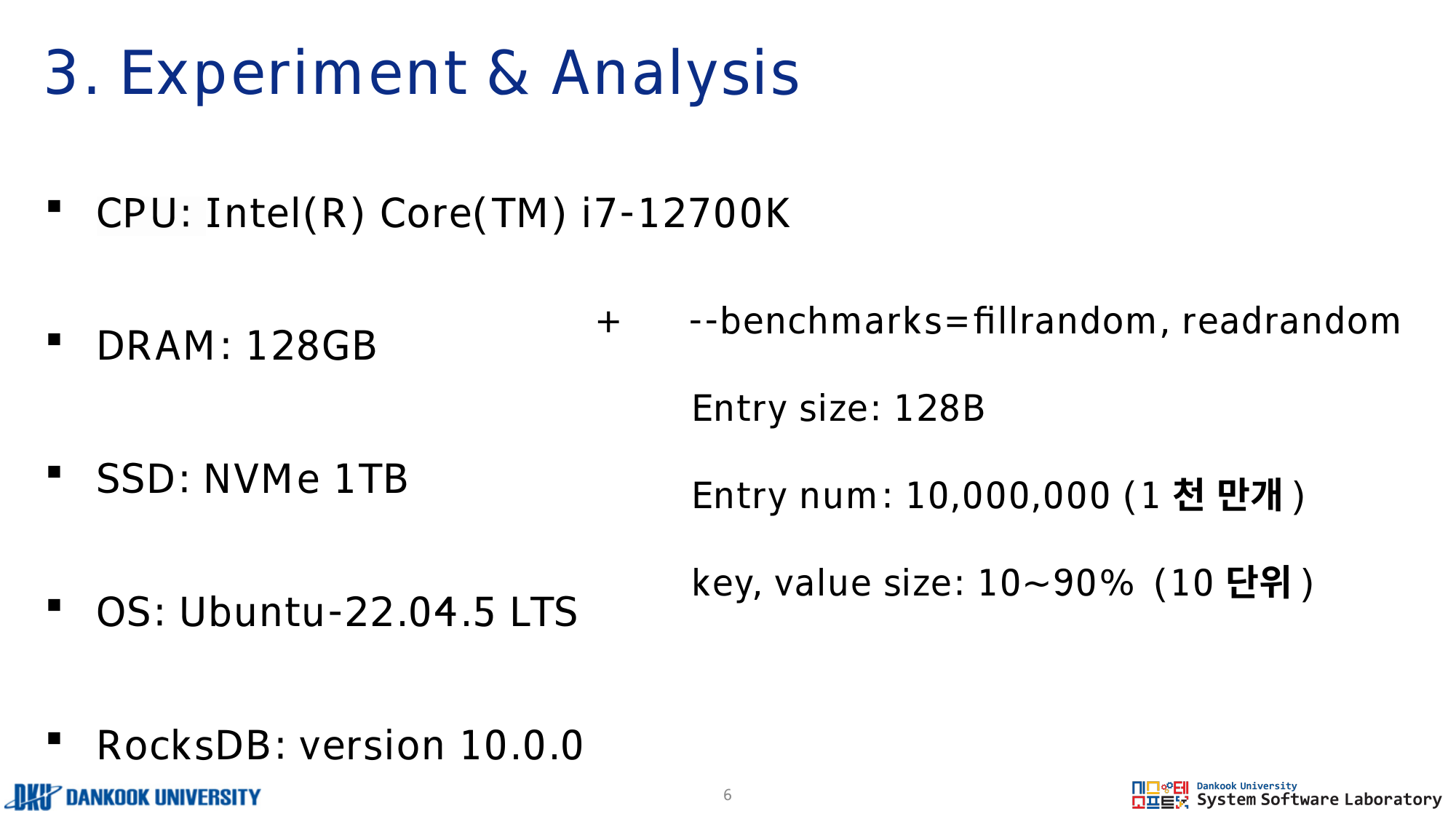

# 3. Experiment & Analysis
CPU: Intel(R) Core(TM) i7-12700K

DRAM: 128GB

SSD: NVMe 1TB

OS: Ubuntu-22.04.5 LTS

RocksDB: version 10.0.0

+      --benchmarks=fillrandom, readrandom

         Entry size: 128B

         Entry num: 10,000,000 (1천 만개)

         key, value size: 10~90% (10단위)

6